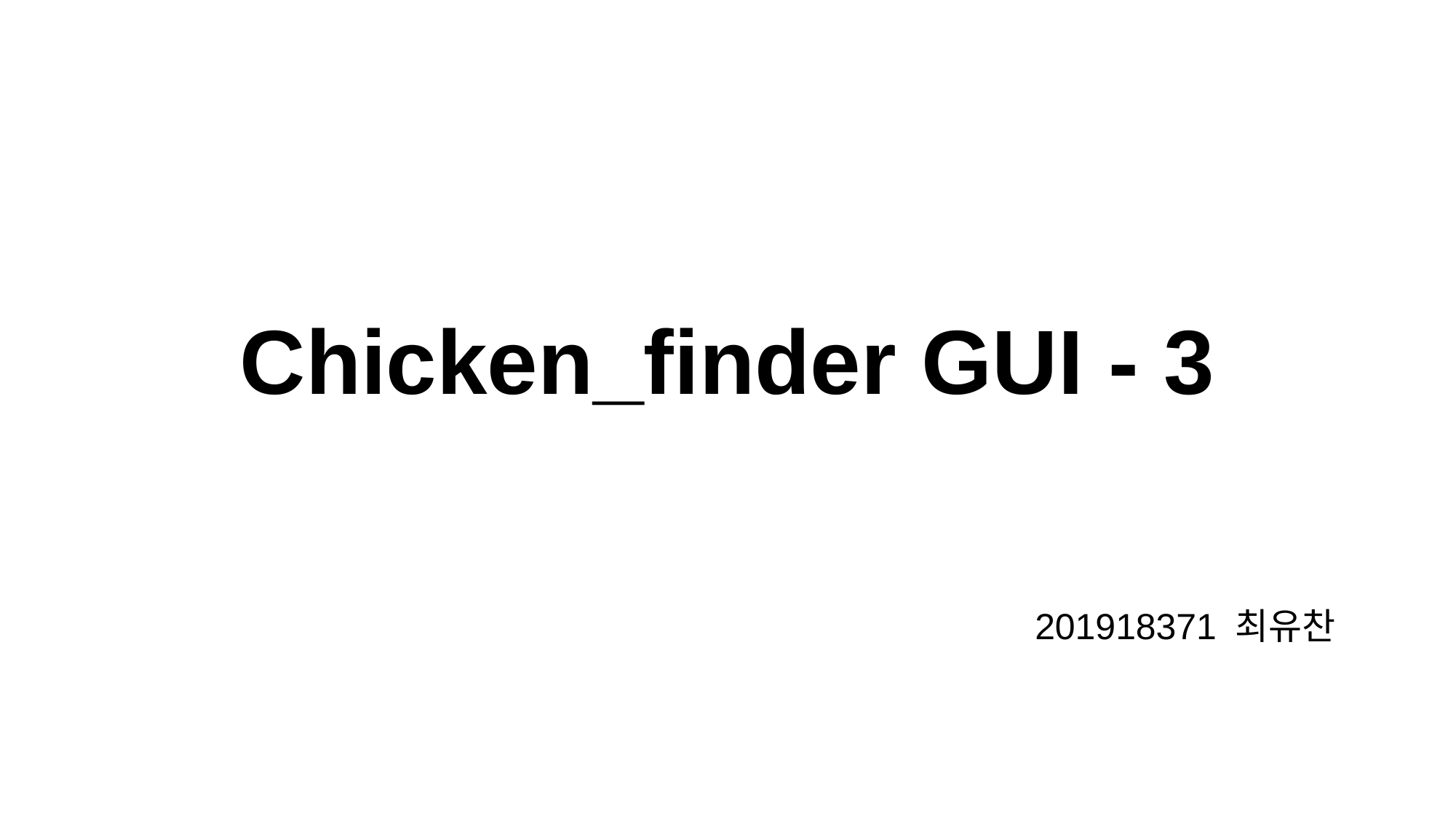

# Chicken_finder GUI - 3

							201918371 최유찬